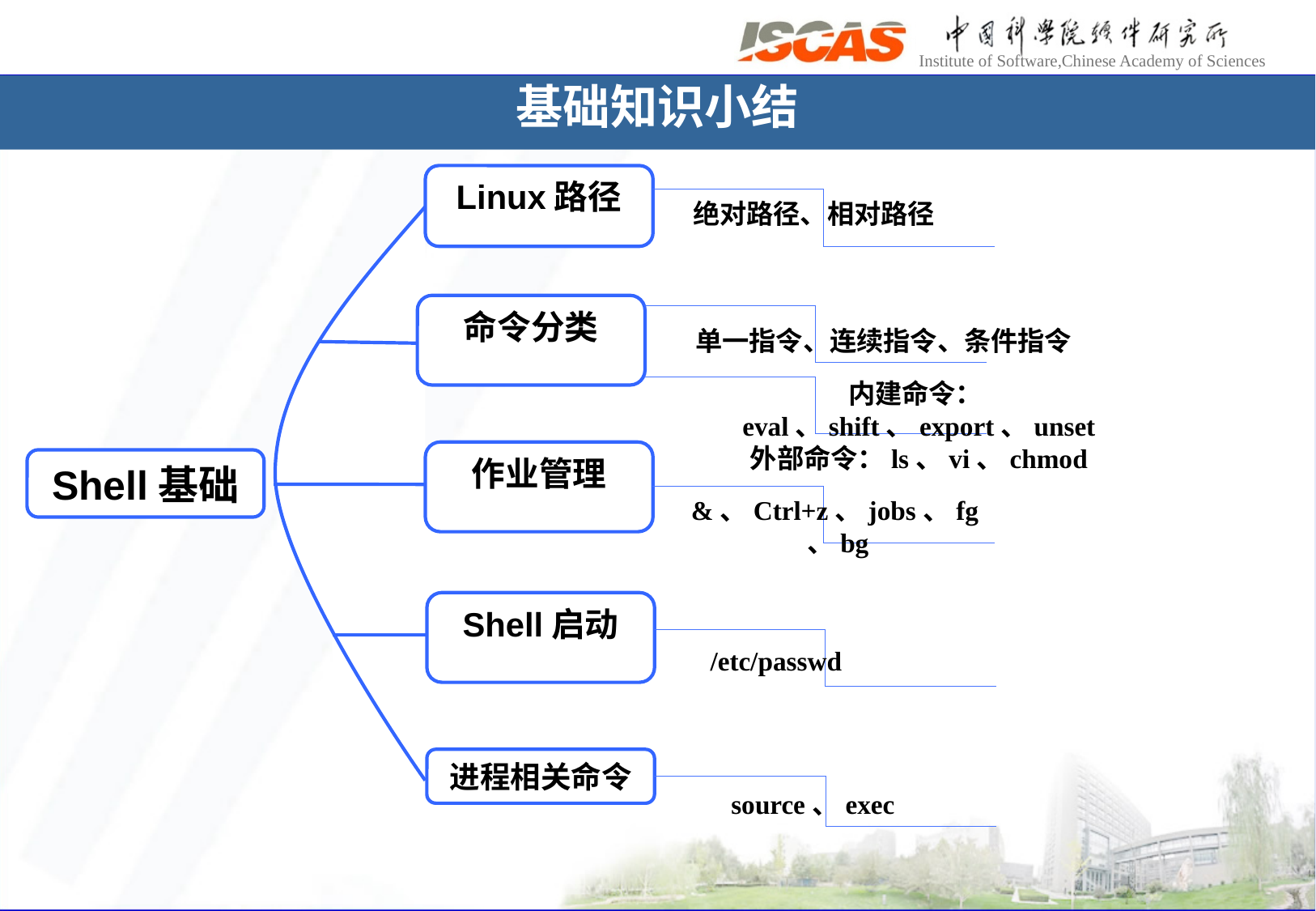

# 基础知识小结
Linux路径

绝对路径、相对路径

命令分类

单一指令、连续指令、条件指令
内建命令：eval、shift、export、unset
外部命令：ls、vi、chmod
作业管理

Shell基础
&、Ctrl+z、jobs、fg、bg
Shell启动

/etc/passwd
进程相关命令
source、exec